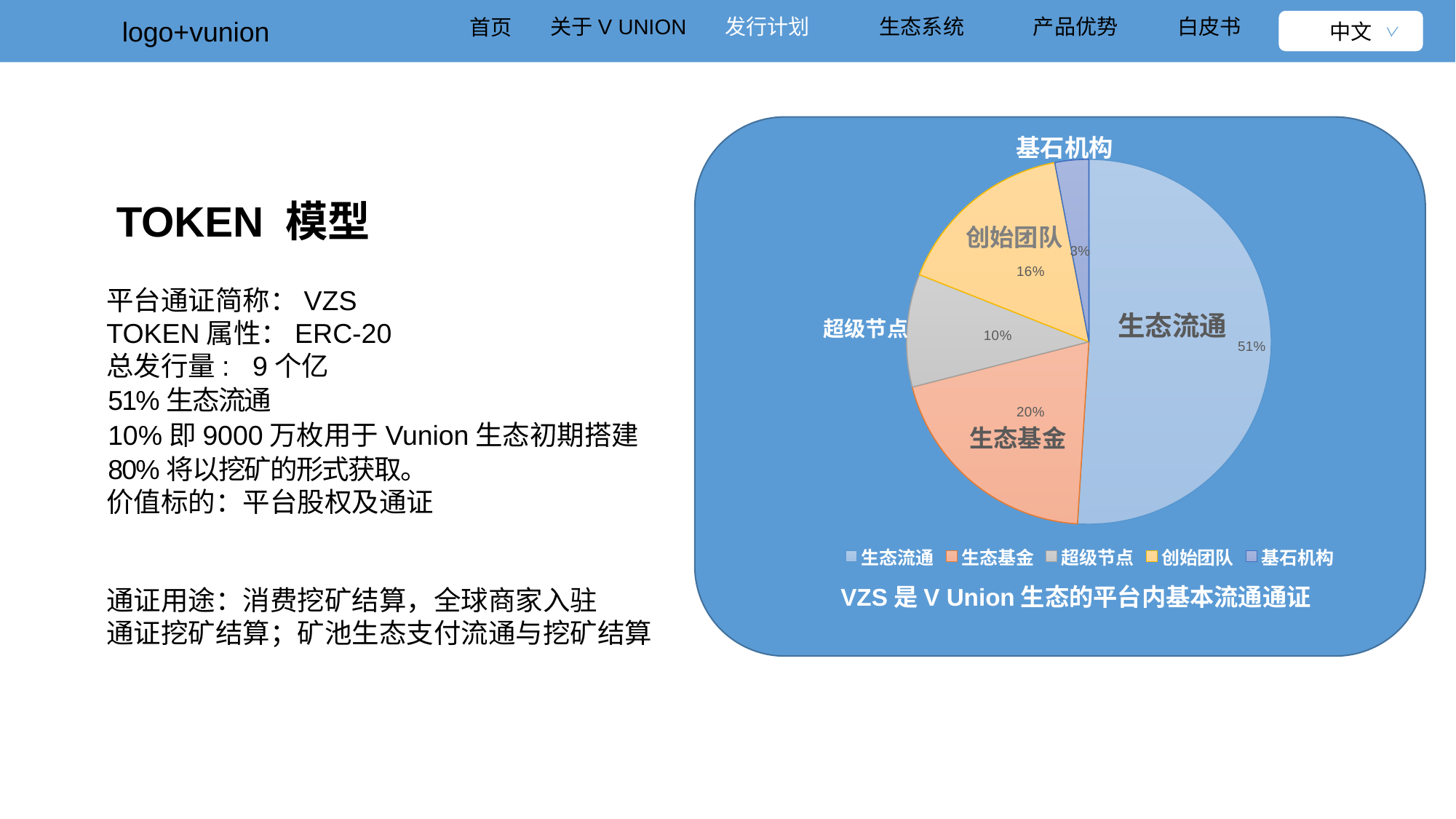

关于V UNION
发行计划
生态系统
产品优势
白皮书
首页
logo+vunion
中文

基石机构

### Chart

| Category | 销售额 |
|---|---|
| 生态流通 | 5.1 |
| 生态基金 | 2.0 |
| 超级节点 | 1.0 |
| 创始团队 | 1.6 |
| 基石机构 | 0.3 |
 TOKEN 模型
                      创始团队
平台通证简称：VZS
TOKEN属性：ERC-20
总发行量:   9个亿
51%生态流通
10%即9000万枚用于Vunion生态初期搭建
80%将以挖矿的形式获取。
价值标的：平台股权及通证

通证用途：消费挖矿结算，全球商家入驻
通证挖矿结算；矿池生态支付流通与挖矿结算

   生态流通
超级节点
         生态基金
         VZS是V Union生态的平台内基本流通通证